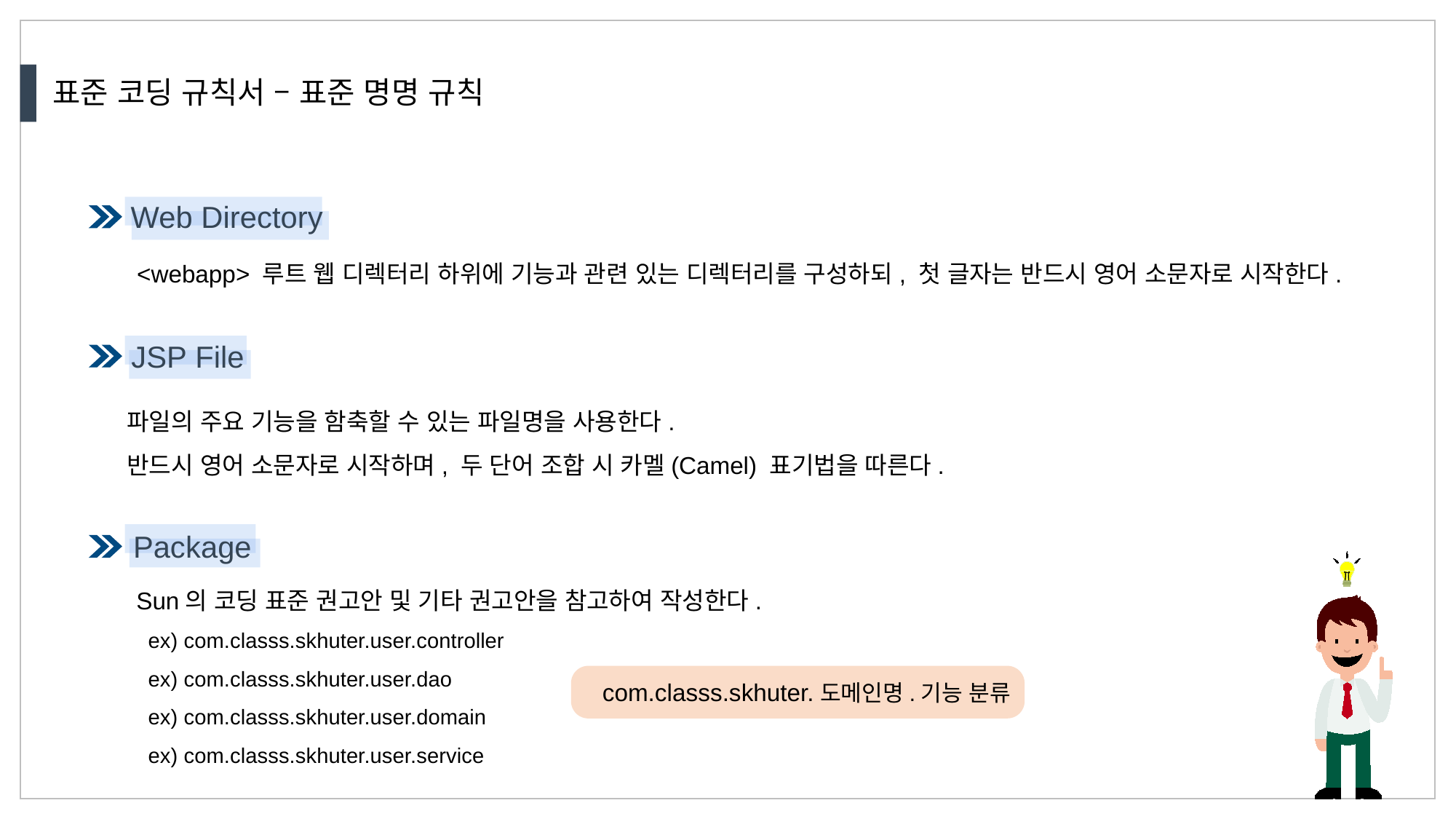

표준 코딩 규칙서 – 표준 명명 규칙
Web Directory

<webapp> 루트 웹 디렉터리 하위에 기능과 관련 있는 디렉터리를 구성하되, 첫 글자는 반드시 영어 소문자로 시작한다.
JSP File

파일의 주요 기능을 함축할 수 있는 파일명을 사용한다.
반드시 영어 소문자로 시작하며, 두 단어 조합 시 카멜(Camel) 표기법을 따른다.
Package

Sun의 코딩 표준 권고안 및 기타 권고안을 참고하여 작성한다.
  ex) com.classs.skhuter.user.controller
  ex) com.classs.skhuter.user.dao
  ex) com.classs.skhuter.user.domain
  ex) com.classs.skhuter.user.service

com.classs.skhuter.도메인명.기능 분류